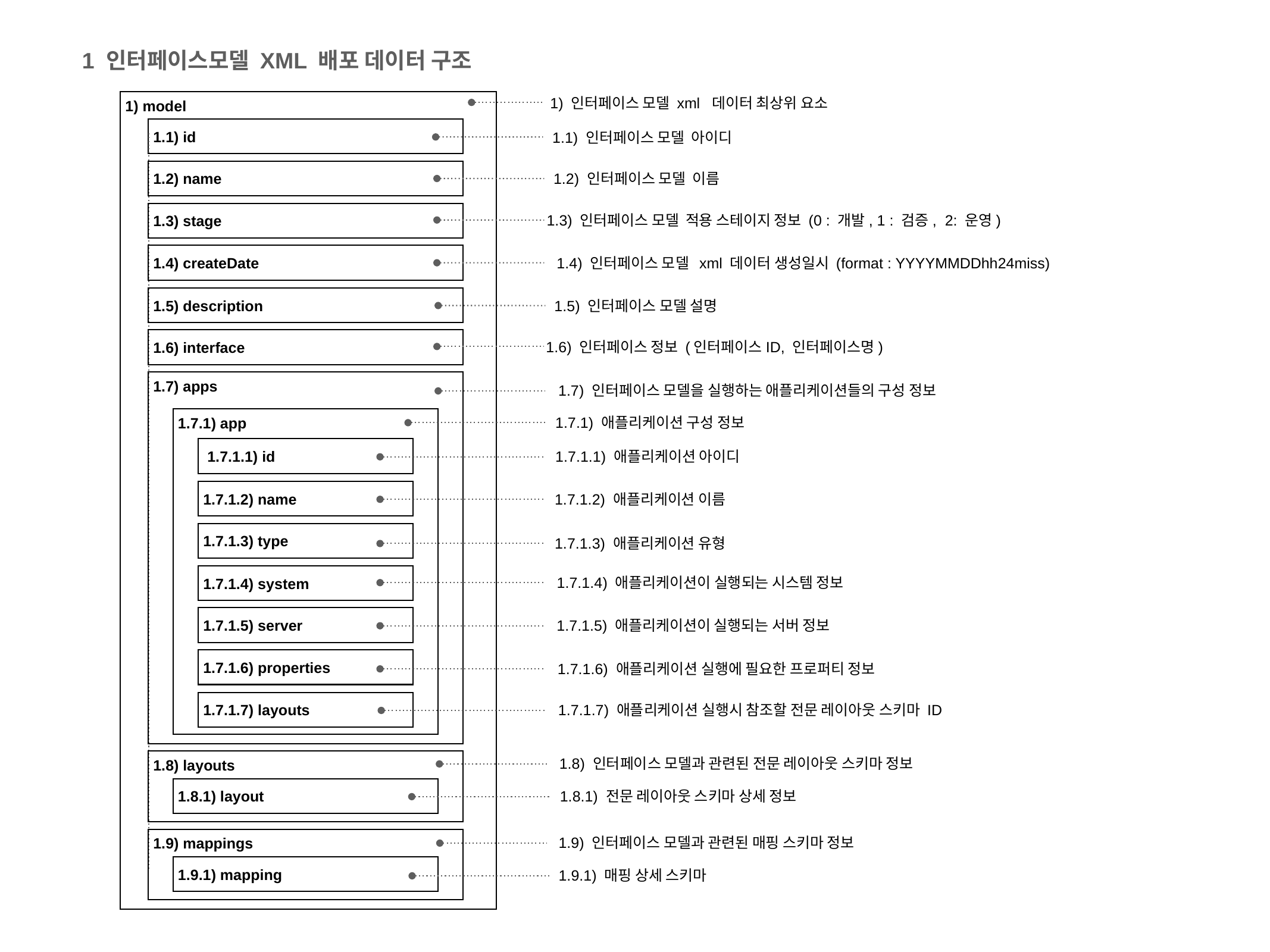

1 인터페이스모델 XML 배포 데이터 구조
1) 인터페이스 모델 xml  데이터 최상위 요소
1) model

1.1) id
1.1) 인터페이스 모델  아이디

1.2) name
1.2) 인터페이스 모델  이름

1.3) stage
1.3) 인터페이스 모델  적용 스테이지 정보 (0 : 개발, 1 : 검증,  2: 운영)

1.4) createDate
1.4) 인터페이스 모델  xml 데이터 생성일시 (format : YYYYMMDDhh24miss)

1.5) description
1.5) 인터페이스 모델 설명

1.6) interface
1.6) 인터페이스 정보 (인터페이스ID, 인터페이스명)

1.7) apps
1.7) 인터페이스 모델을 실행하는 애플리케이션들의 구성 정보

1.7.1) 애플리케이션 구성 정보
1.7.1) app

 1.7.1.1) id
1.7.1.1) 애플리케이션 아이디

1.7.1.2) name
1.7.1.2) 애플리케이션 이름

1.7.1.3) type
1.7.1.3) 애플리케이션 유형

1.7.1.4) system
1.7.1.4) 애플리케이션이 실행되는 시스템 정보

1.7.1.5) server
1.7.1.5) 애플리케이션이 실행되는 서버 정보

1.7.1.6) properties
1.7.1.6) 애플리케이션 실행에 필요한 프로퍼티 정보

1.7.1.7) layouts
1.7.1.7) 애플리케이션 실행시 참조할 전문 레이아웃 스키마 ID

1.8) 인터페이스 모델과 관련된 전문 레이아웃 스키마 정보
1.8) layouts

1.8.1) layout
1.8.1) 전문 레이아웃 스키마 상세 정보

1.9) 인터페이스 모델과 관련된 매핑 스키마 정보
1.9) mappings

1.9.1) mapping
1.9.1) 매핑 상세 스키마